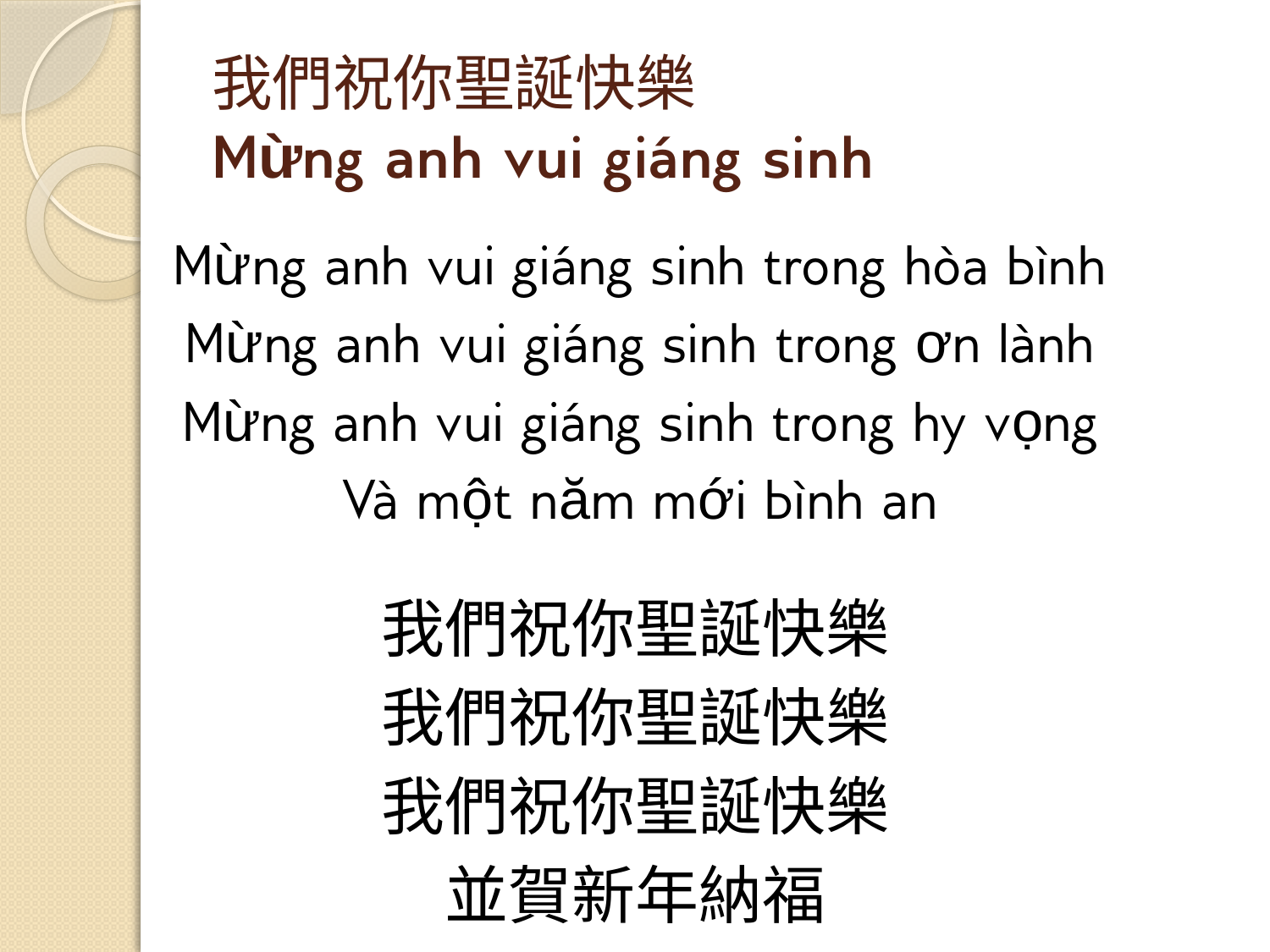

# 我們祝你聖誕快樂 Mừng anh vui giáng sinh
Mừng anh vui giáng sinh trong hòa bình
Mừng anh vui giáng sinh trong ơn lành
Mừng anh vui giáng sinh trong hy vọng
Và một năm mới bình an
我們祝你聖誕快樂
我們祝你聖誕快樂
我們祝你聖誕快樂
並賀新年納福